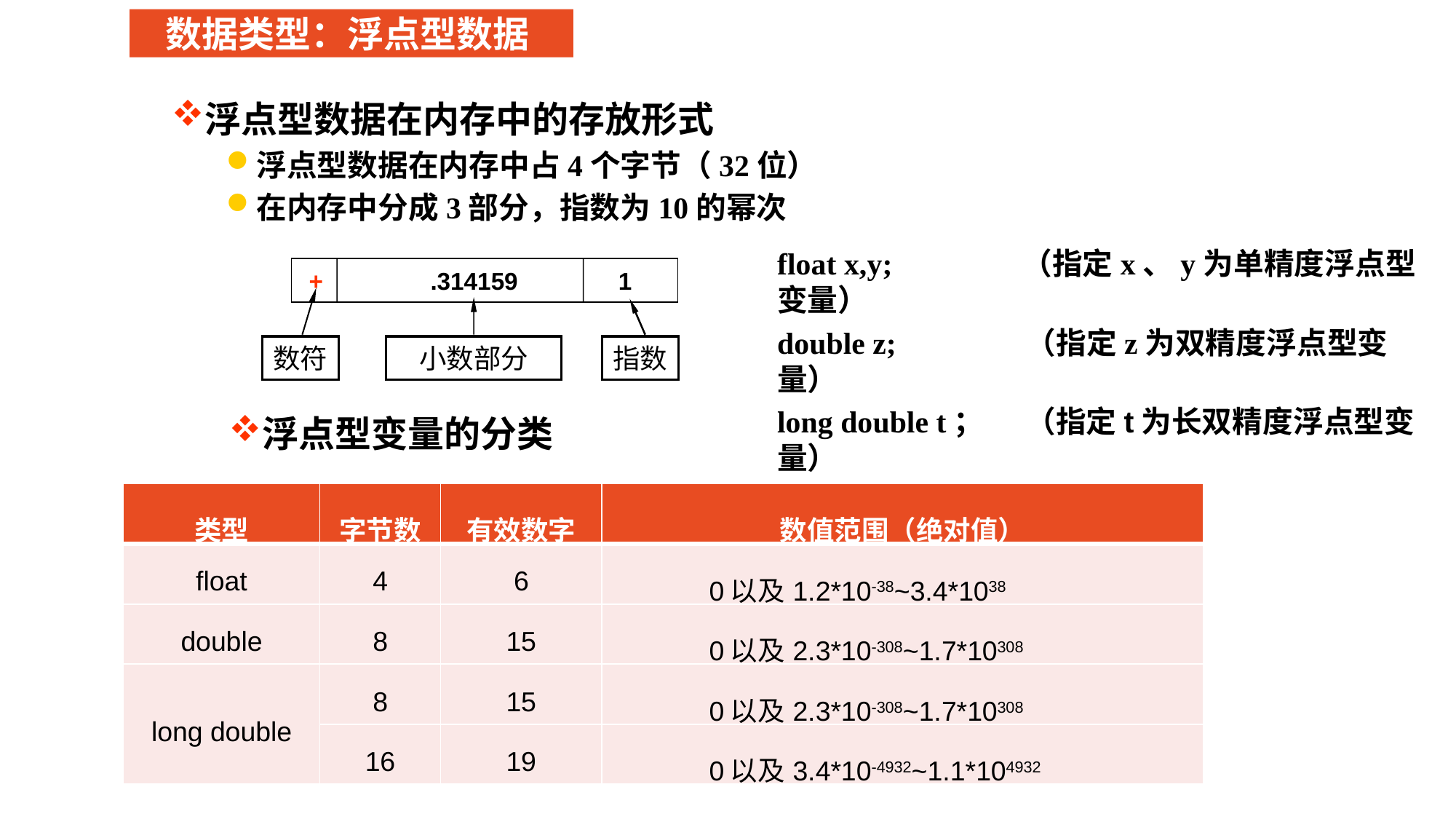

数据类型：浮点型数据
浮点型数据在内存中的存放形式
浮点型数据在内存中占4个字节（32位）
在内存中分成3部分，指数为10的幂次
float x,y;                （指定x、y为单精度浮点型变量）
double z;                （指定z为双精度浮点型变量）
long double t；      （指定t为长双精度浮点型变量）
 +                .314159               1

数符
小数部分
指数
浮点型变量的分类
| 类型 | 字节数 | 有效数字 | 数值范围（绝对值） |
| --- | --- | --- | --- |
| float | 4 | 6 | 0以及1.2\*10-38~3.4\*1038 |
| double | 8 | 15 | 0以及2.3\*10-308~1.7\*10308 |
| long double | 8 | 15 | 0以及2.3\*10-308~1.7\*10308 |
|  | 16 | 19 | 0以及3.4\*10-4932~1.1\*104932 |